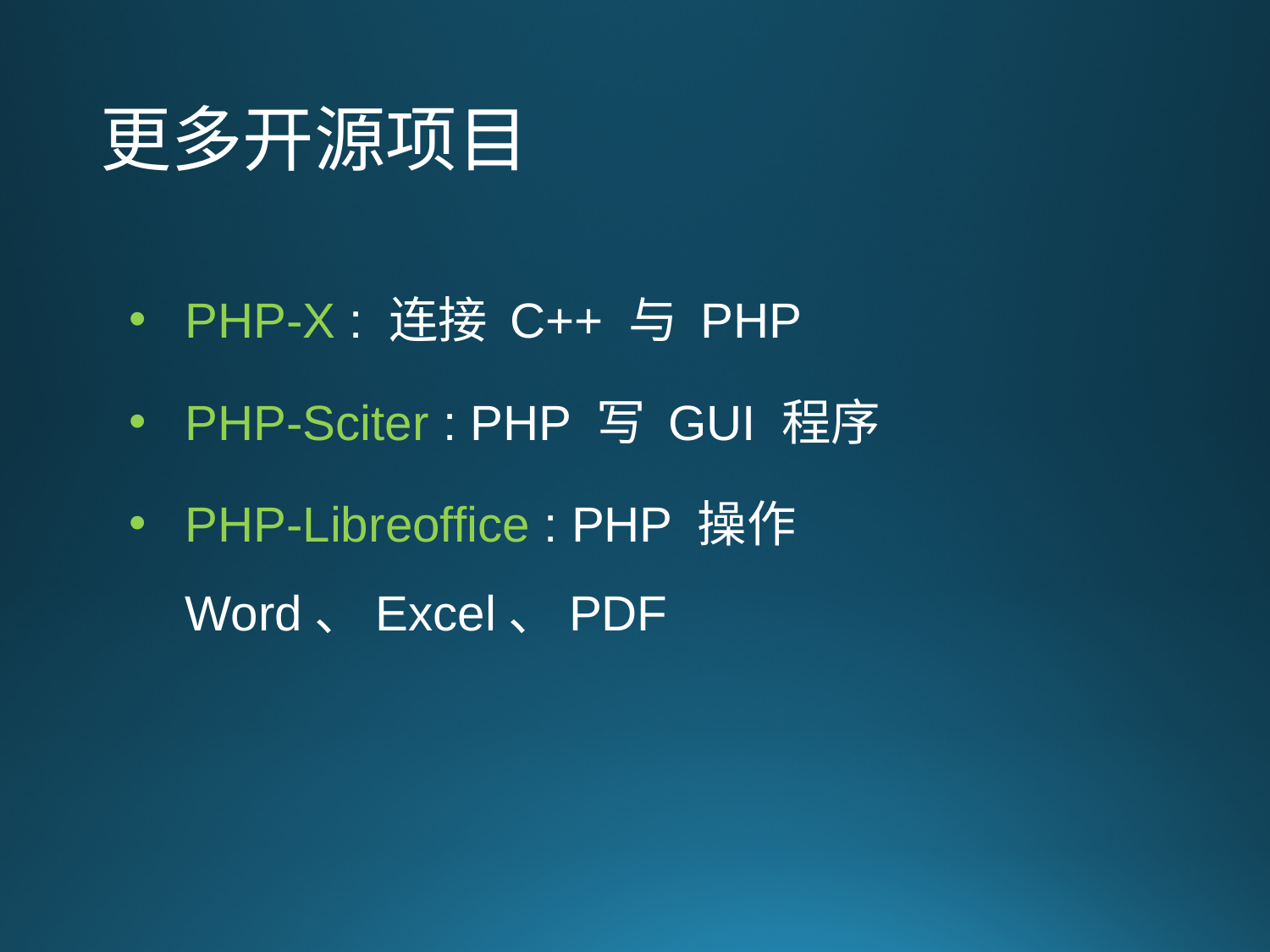

# 更多开源项目
PHP-X : 连接 C++ 与 PHP
PHP-Sciter : PHP 写 GUI 程序
PHP-Libreoffice : PHP 操作 Word、Excel、PDF